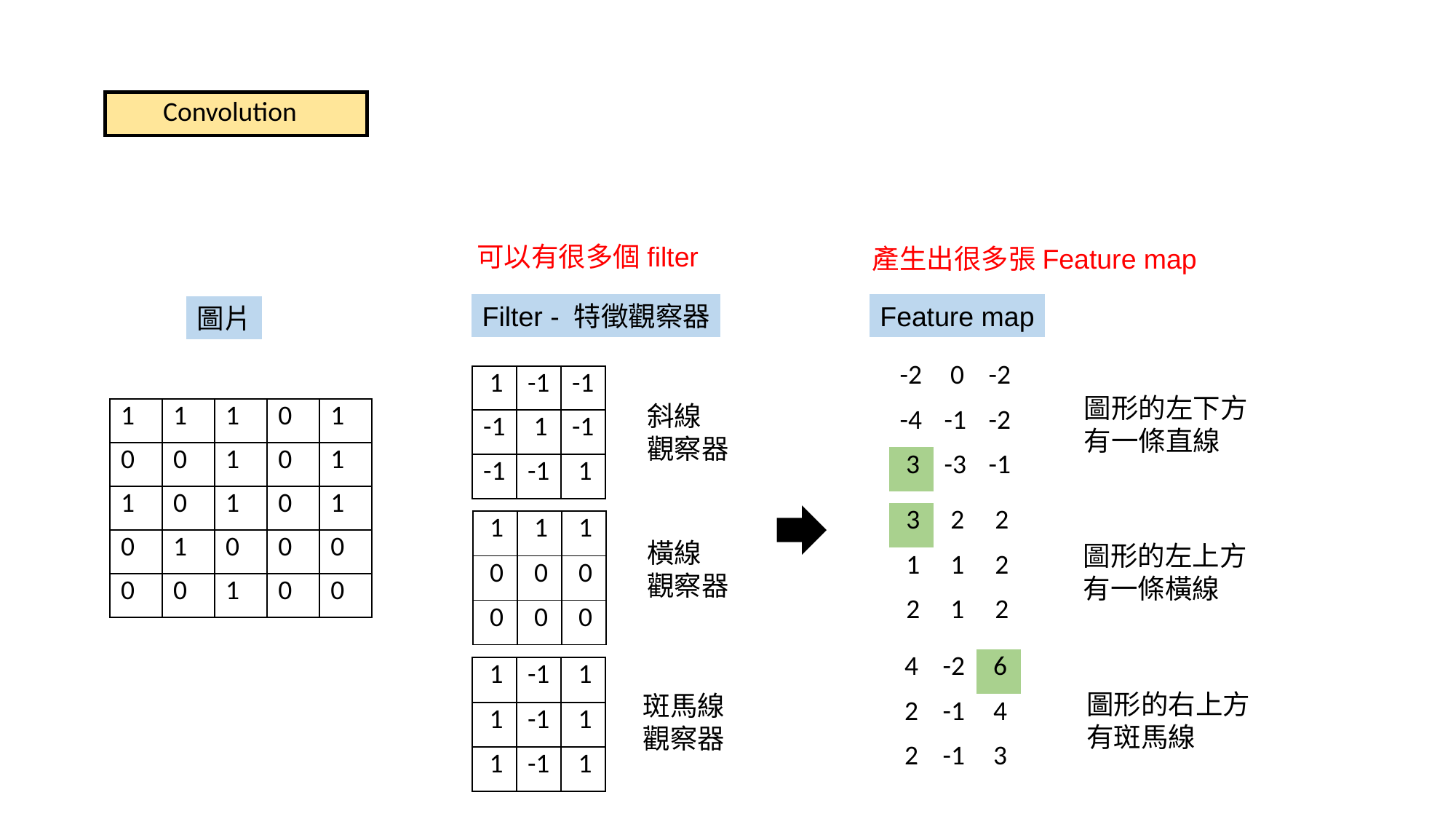

#
Convolution

可以有很多個filter
產生出很多張Feature map
Filter - 特徵觀察器
Feature map
圖片
| -2 | 0 | -2 |
| --- | --- | --- |
| -4 | -1 | -2 |
| 3 | -3 | -1 |
| 1 | -1 | -1 |
| --- | --- | --- |
| -1 | 1 | -1 |
| -1 | -1 | 1 |
圖形的左下方有一條直線
斜線
觀察器
| 1 | 1 | 1 | 0 | 1 |
| --- | --- | --- | --- | --- |
| 0 | 0 | 1 | 0 | 1 |
| 1 | 0 | 1 | 0 | 1 |
| 0 | 1 | 0 | 0 | 0 |
| 0 | 0 | 1 | 0 | 0 |
| 3 | 2 | 2 |
| --- | --- | --- |
| 1 | 1 | 2 |
| 2 | 1 | 2 |

| 1 | 1 | 1 |
| --- | --- | --- |
| 0 | 0 | 0 |
| 0 | 0 | 0 |
橫線
觀察器
圖形的左上方有一條橫線
| 4 | -2 | 6 |
| --- | --- | --- |
| 2 | -1 | 4 |
| 2 | -1 | 3 |
| 1 | -1 | 1 |
| --- | --- | --- |
| 1 | -1 | 1 |
| 1 | -1 | 1 |
圖形的右上方有斑馬線
斑馬線
觀察器